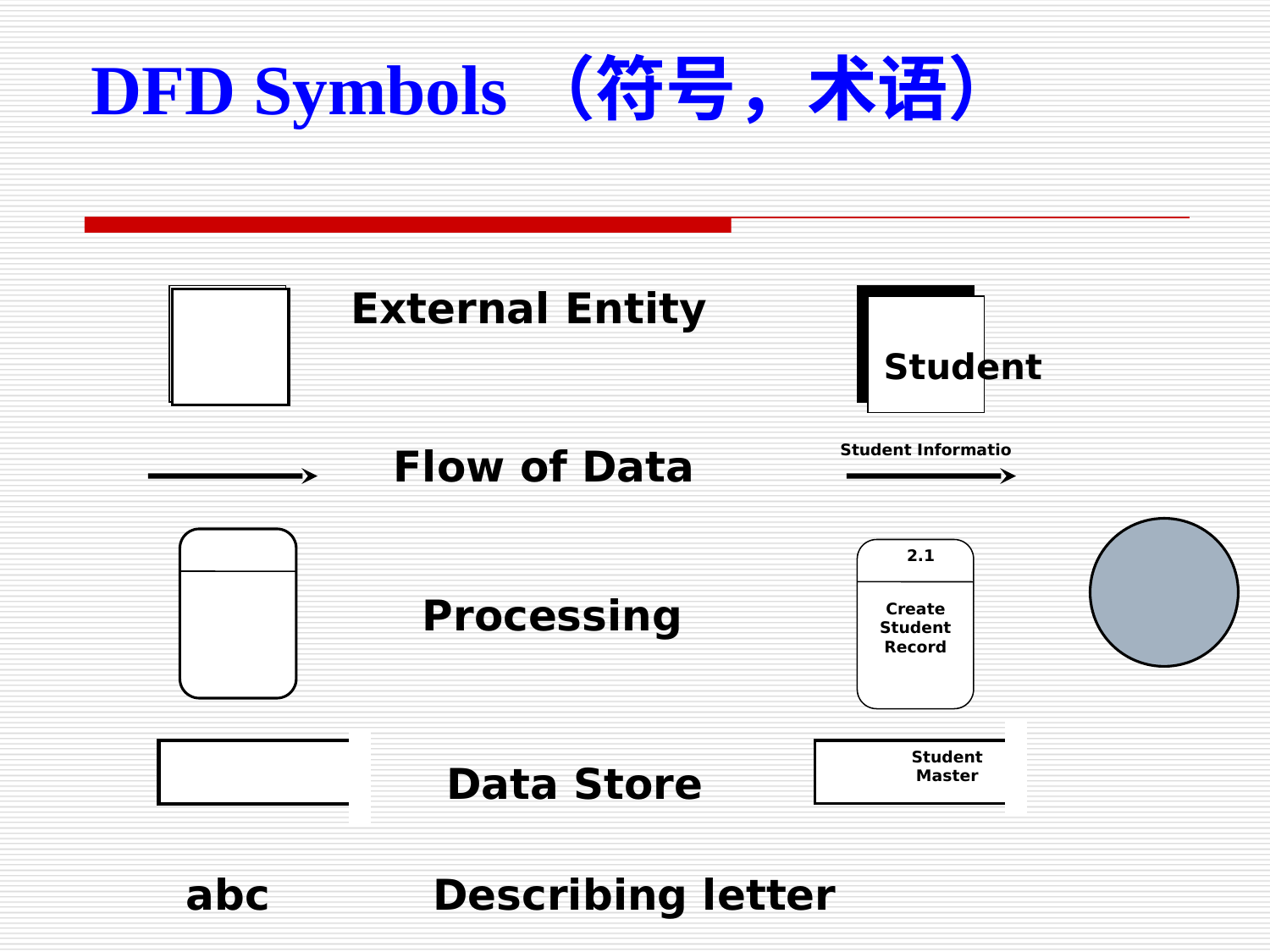

DFD Symbols（符号，术语）
External Entity

Student
Flow of Data
Student Informatio

2.1

Processing
Create Student Record

Student Master
Data Store
abc
Describing letter